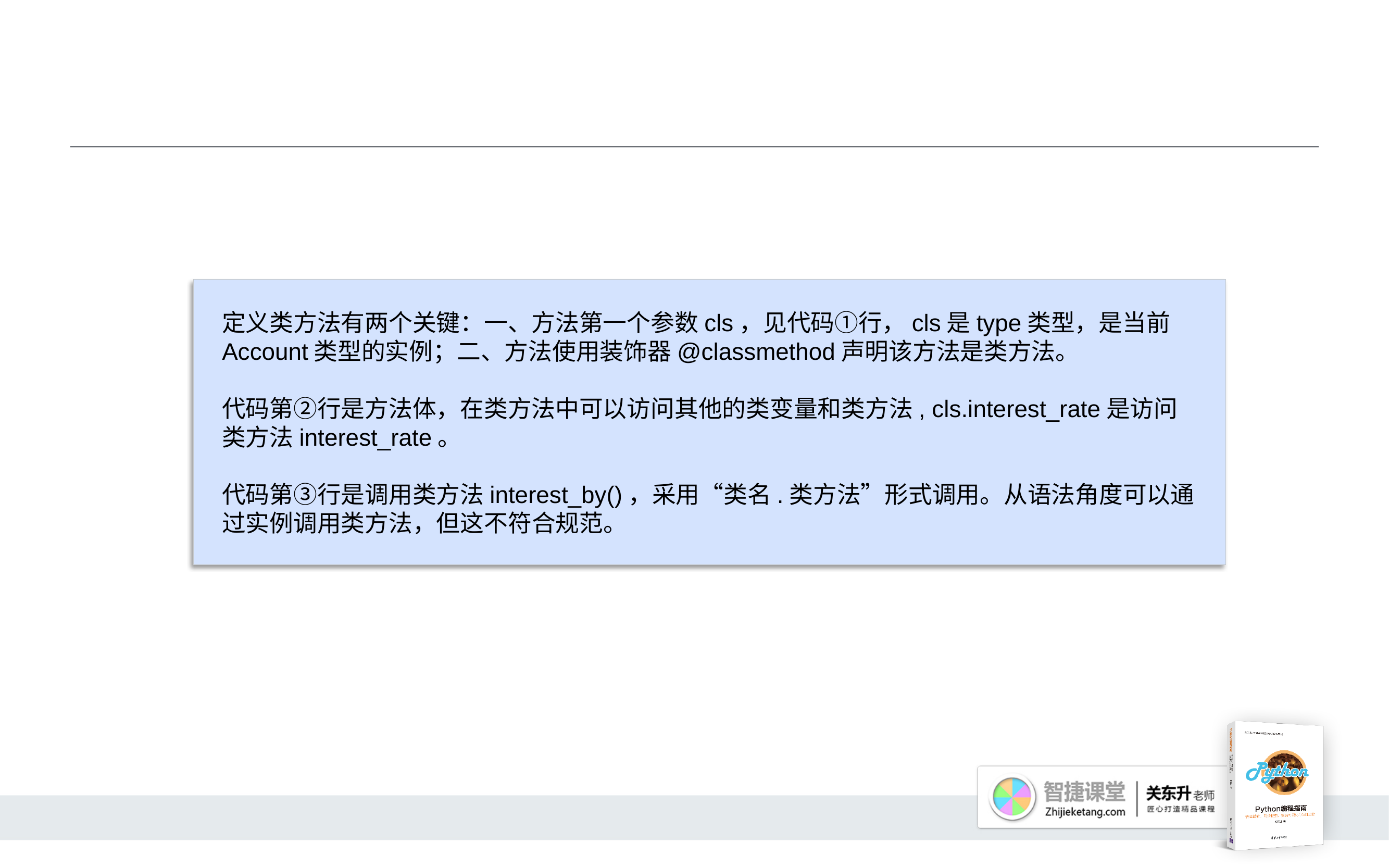

#
定义类方法有两个关键：一、方法第一个参数cls，见代码①行，cls是type类型，是当前Account类型的实例；二、方法使用装饰器@classmethod声明该方法是类方法。

代码第②行是方法体，在类方法中可以访问其他的类变量和类方法, cls.interest_rate是访问类方法interest_rate。

代码第③行是调用类方法interest_by()，采用“类名.类方法”形式调用。从语法角度可以通过实例调用类方法，但这不符合规范。